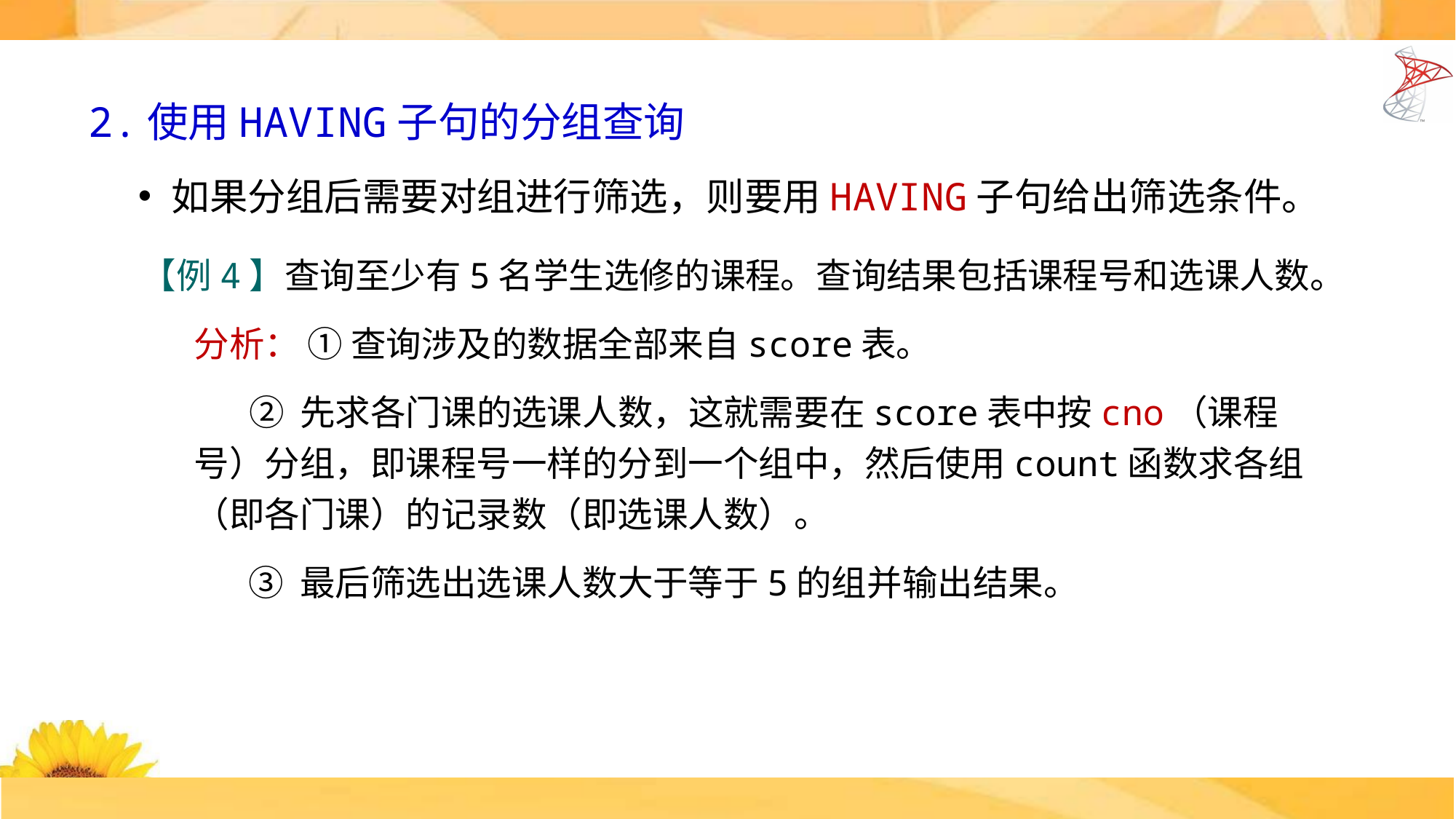

2.使用HAVING子句的分组查询
如果分组后需要对组进行筛选，则要用HAVING子句给出筛选条件。
【例4】查询至少有5名学生选修的课程。查询结果包括课程号和选课人数。
分析： ① 查询涉及的数据全部来自score表。
       ② 先求各门课的选课人数，这就需要在score表中按cno（课程号）分组，即课程号一样的分到一个组中，然后使用count函数求各组（即各门课）的记录数（即选课人数）。
       ③ 最后筛选出选课人数大于等于5的组并输出结果。